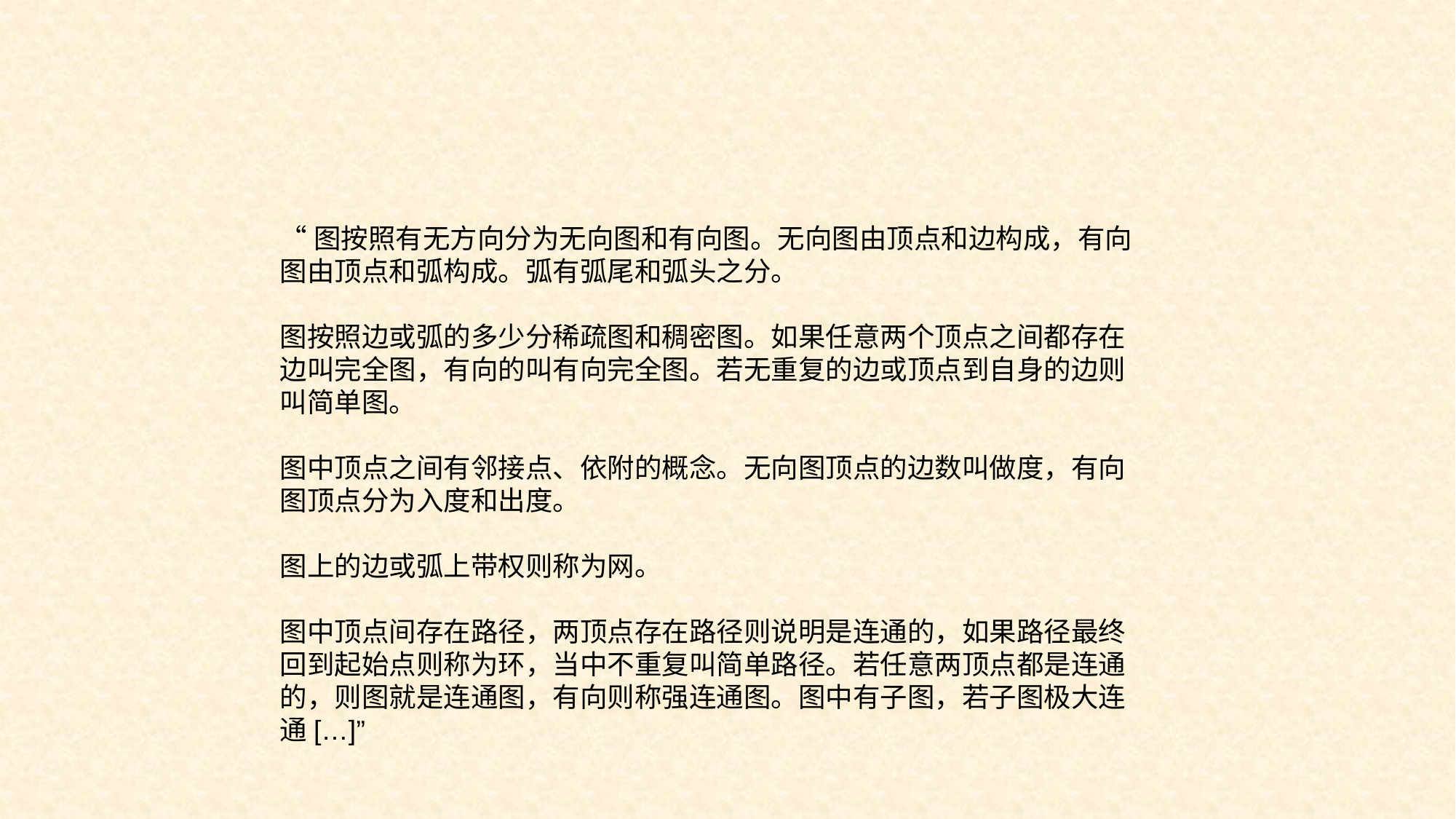

“图按照有无方向分为无向图和有向图。无向图由顶点和边构成，有向图由顶点和弧构成。弧有弧尾和弧头之分。

图按照边或弧的多少分稀疏图和稠密图。如果任意两个顶点之间都存在边叫完全图，有向的叫有向完全图。若无重复的边或顶点到自身的边则叫简单图。

图中顶点之间有邻接点、依附的概念。无向图顶点的边数叫做度，有向图顶点分为入度和出度。

图上的边或弧上带权则称为网。

图中顶点间存在路径，两顶点存在路径则说明是连通的，如果路径最终回到起始点则称为环，当中不重复叫简单路径。若任意两顶点都是连通的，则图就是连通图，有向则称强连通图。图中有子图，若子图极大连通[…]”